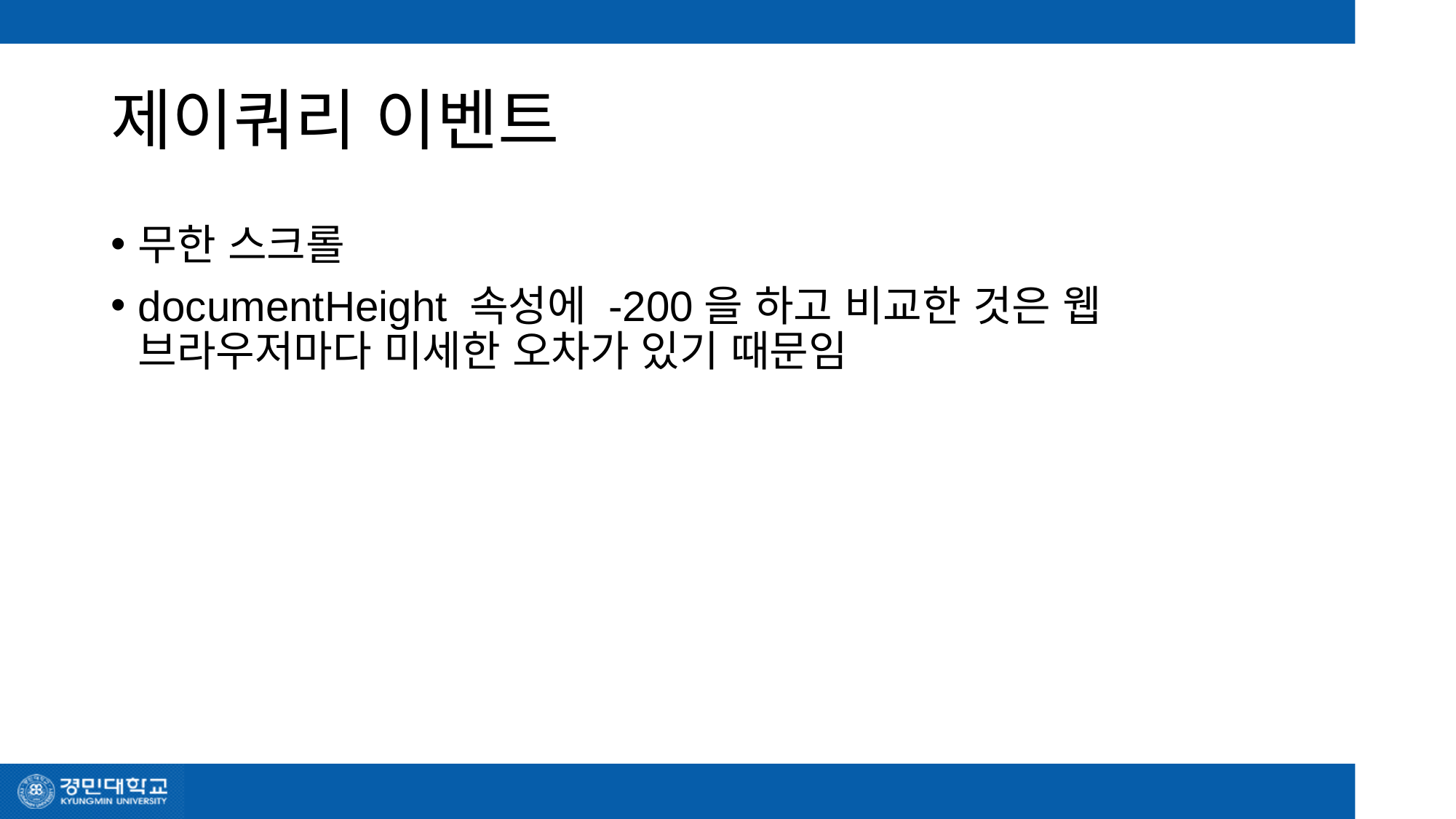

# 제이쿼리 이벤트
무한 스크롤
documentHeight 속성에 -200을 하고 비교한 것은 웹 브라우저마다 미세한 오차가 있기 때문임